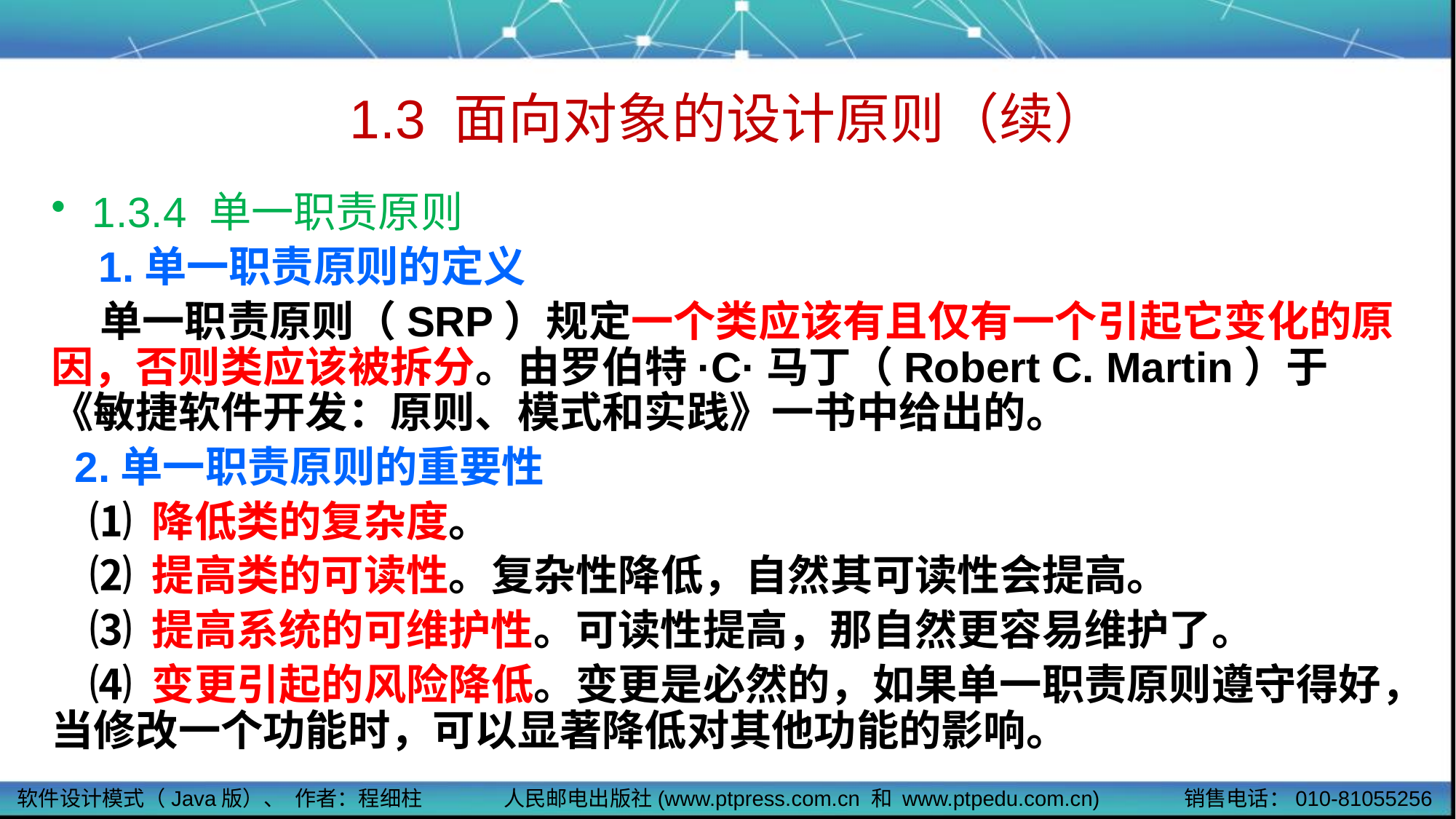

# 1.3 面向对象的设计原则（续）
1.3.4 单一职责原则
    1.单一职责原则的定义
    单一职责原则（SRP）规定一个类应该有且仅有一个引起它变化的原因，否则类应该被拆分。由罗伯特·C·马丁（Robert C. Martin）于《敏捷软件开发：原则、模式和实践》一书中给出的。
  2.单一职责原则的重要性
    ⑴ 降低类的复杂度。
    ⑵ 提高类的可读性。复杂性降低，自然其可读性会提高。
    ⑶ 提高系统的可维护性。可读性提高，那自然更容易维护了。
    ⑷ 变更引起的风险降低。变更是必然的，如果单一职责原则遵守得好，当修改一个功能时，可以显著降低对其他功能的影响。
软件设计模式（Java版）、  作者：程细柱
人民邮电出版社(www.ptpress.com.cn 和 www.ptpedu.com.cn)
销售电话：010-81055256